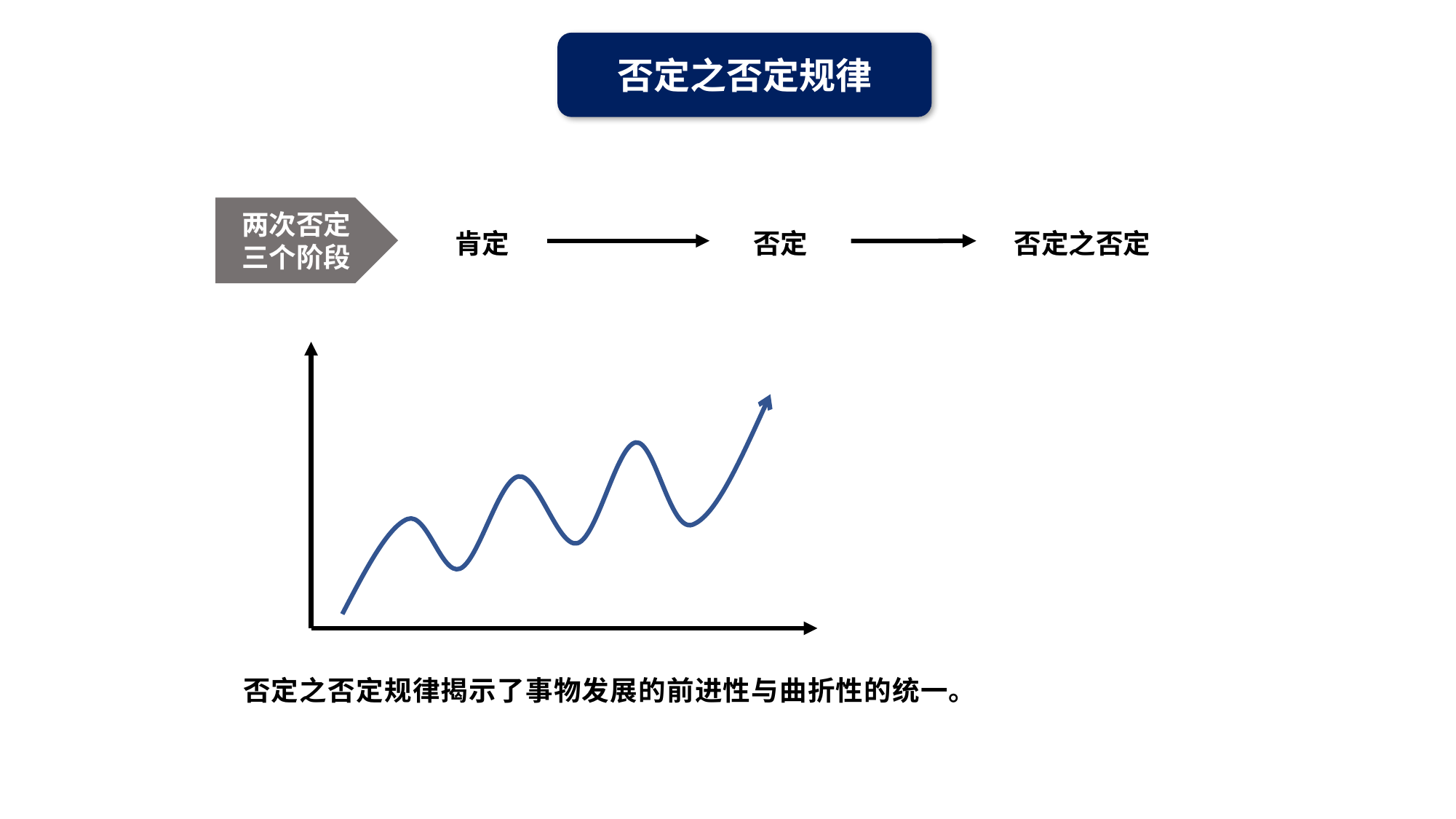

否定之否定规律
两次否定
三个阶段
肯定
否定
否定之否定

否定之否定规律揭示了事物发展的前进性与曲折性的统一。